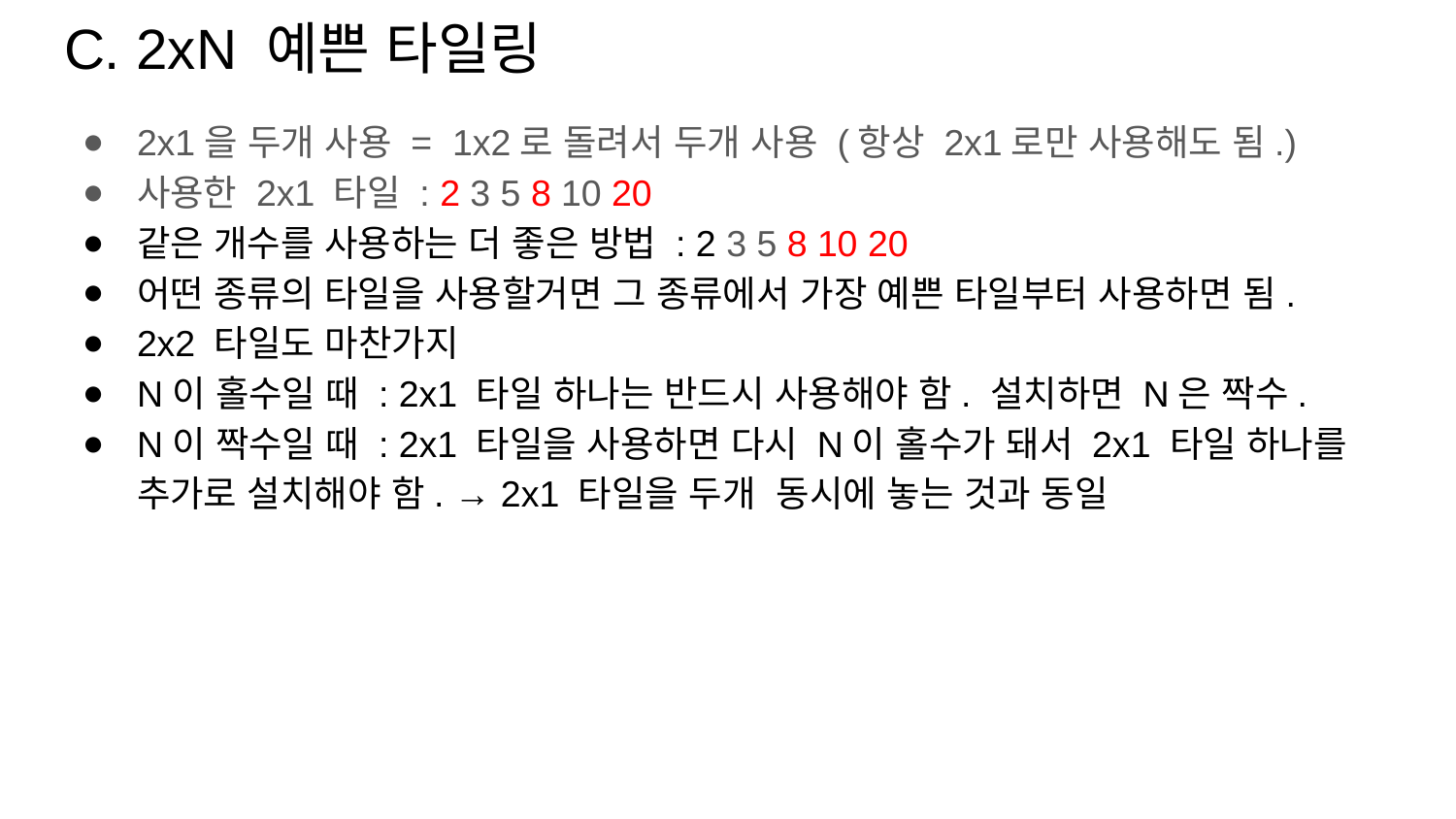

# C. 2xN 예쁜 타일링

2x1을 두개 사용 =  1x2로 돌려서 두개 사용 (항상 2x1로만 사용해도 됨.)
사용한 2x1 타일 : 2 3 5 8 10 20
같은 개수를 사용하는 더 좋은 방법 : 2 3 5 8 10 20
어떤 종류의 타일을 사용할거면 그 종류에서 가장 예쁜 타일부터 사용하면 됨.
2x2 타일도 마찬가지
N이 홀수일 때 : 2x1 타일 하나는 반드시 사용해야 함. 설치하면 N은 짝수.
N이 짝수일 때 : 2x1 타일을 사용하면 다시 N이 홀수가 돼서 2x1 타일 하나를 추가로 설치해야 함. → 2x1 타일을 두개  동시에 놓는 것과 동일